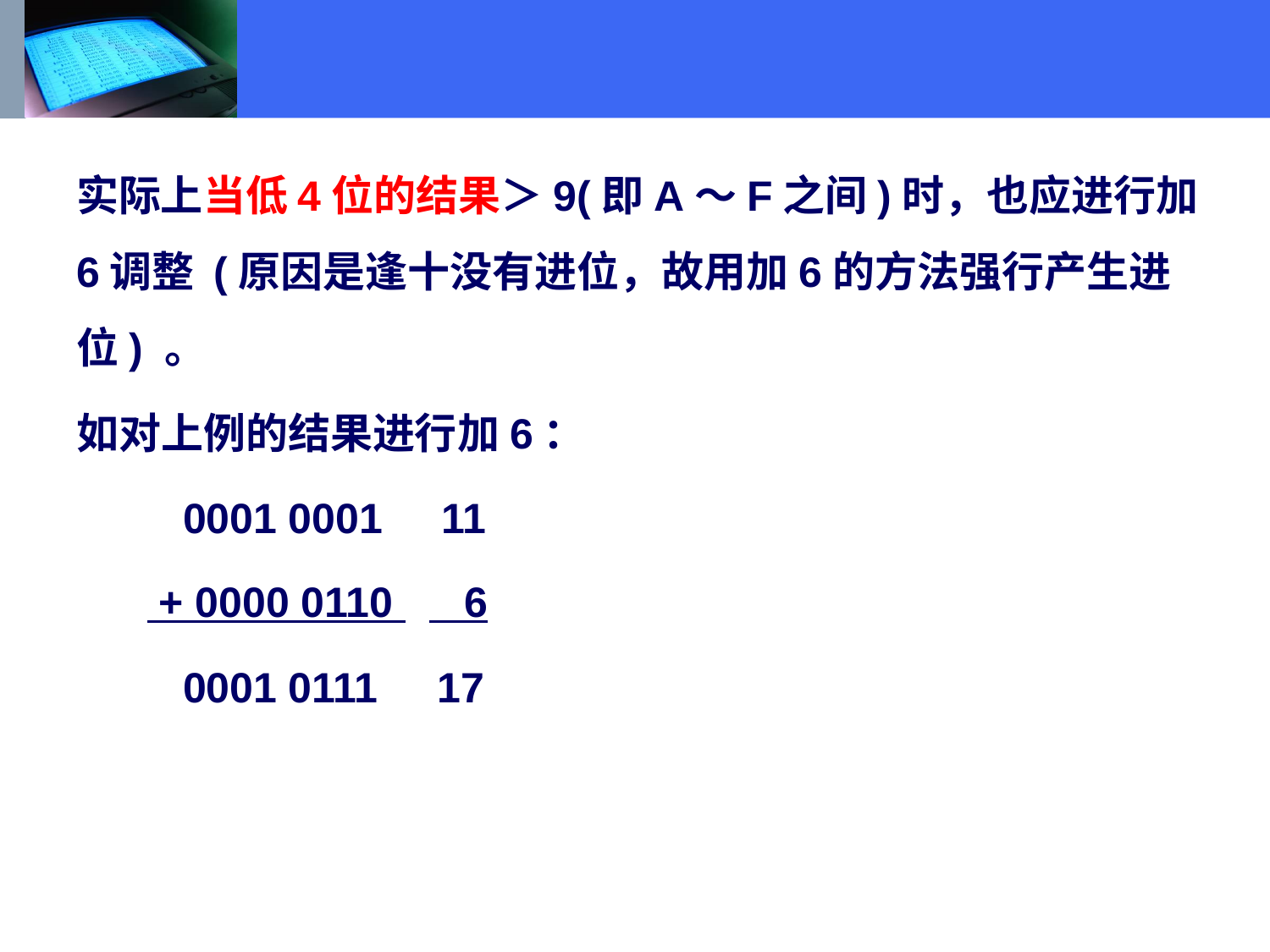

实际上当低4位的结果＞9(即A～F之间)时，也应进行加6调整 (原因是逢十没有进位，故用加6的方法强行产生进位) 。
如对上例的结果进行加6：
         0001 0001     11
       + 0000 0110      6
         0001 0111     17